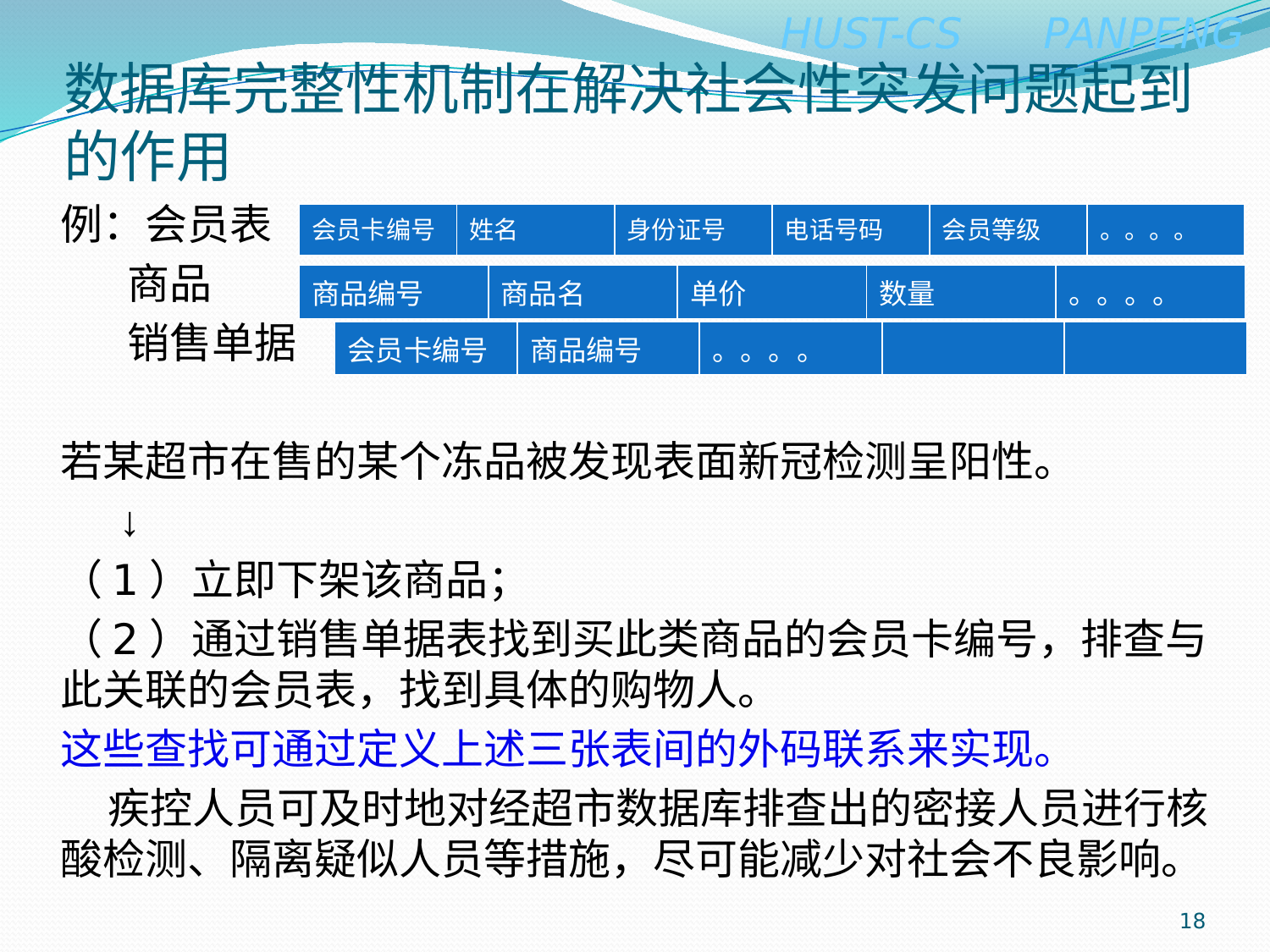

# 数据库完整性机制在解决社会性突发问题起到的作用
例：会员表
      商品
      销售单据

若某超市在售的某个冻品被发现表面新冠检测呈阳性。
     ↓
（1）立即下架该商品；
（2）通过销售单据表找到买此类商品的会员卡编号，排查与此关联的会员表，找到具体的购物人。
这些查找可通过定义上述三张表间的外码联系来实现。
    疾控人员可及时地对经超市数据库排查出的密接人员进行核酸检测、隔离疑似人员等措施，尽可能减少对社会不良影响。
| 会员卡编号 | 姓名 | 身份证号 | 电话号码 | 会员等级 | 。。。。 |
| --- | --- | --- | --- | --- | --- |
| 商品编号 | 商品名 | 单价 | 数量 | 。。。。 |
| --- | --- | --- | --- | --- |
| 会员卡编号 | 商品编号 | 。。。。 |  |  |
| --- | --- | --- | --- | --- |
18